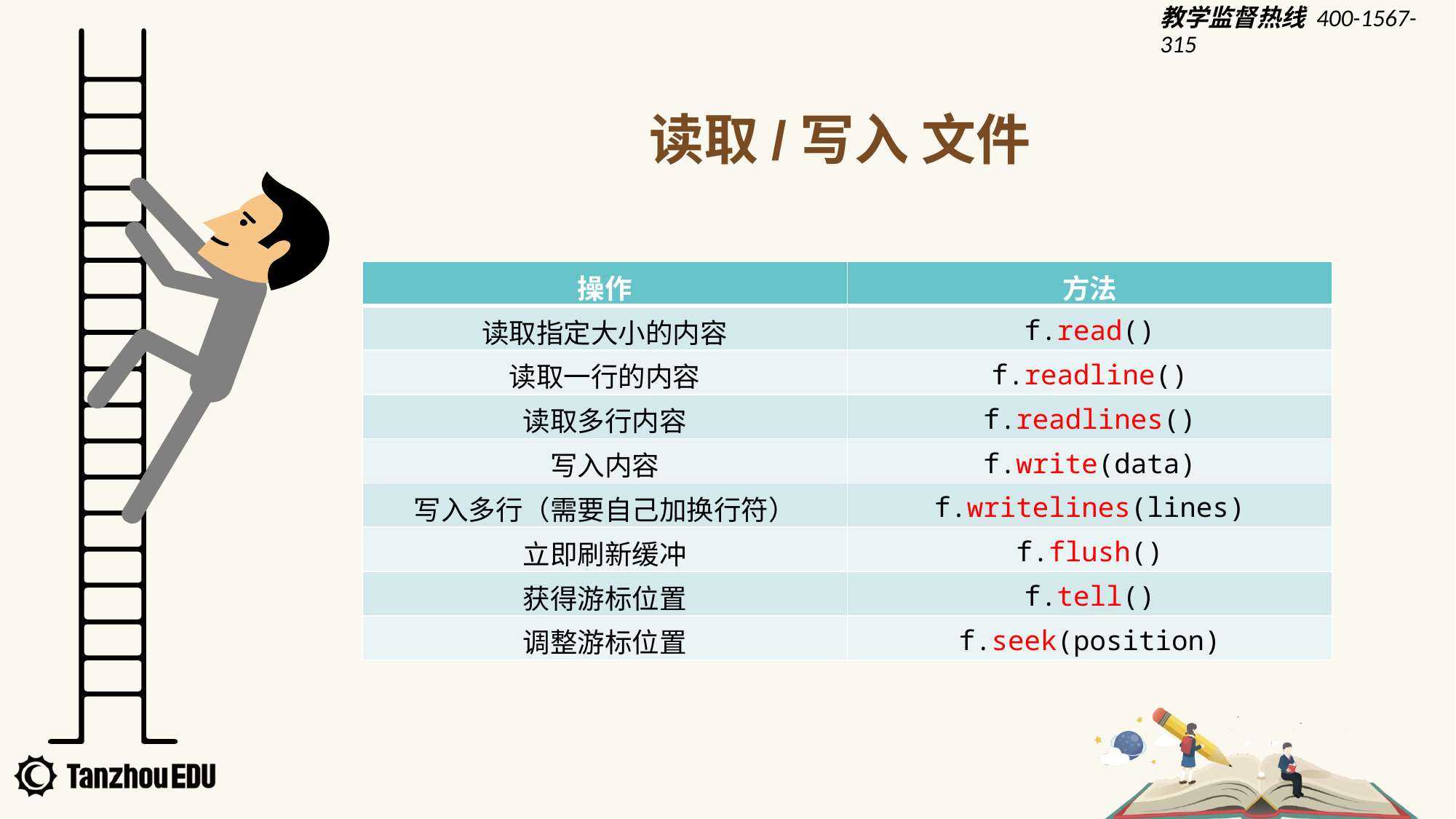

读取/写入 文件
| 操作 | 方法 |
| --- | --- |
| 读取指定大小的内容 | f.read() |
| 读取一行的内容 | f.readline() |
| 读取多行内容 | f.readlines() |
| 写入内容 | f.write(data) |
| 写入多行（需要自己加换行符） | f.writelines(lines) |
| 立即刷新缓冲 | f.flush() |
| 获得游标位置 | f.tell() |
| 调整游标位置 | f.seek(position) |